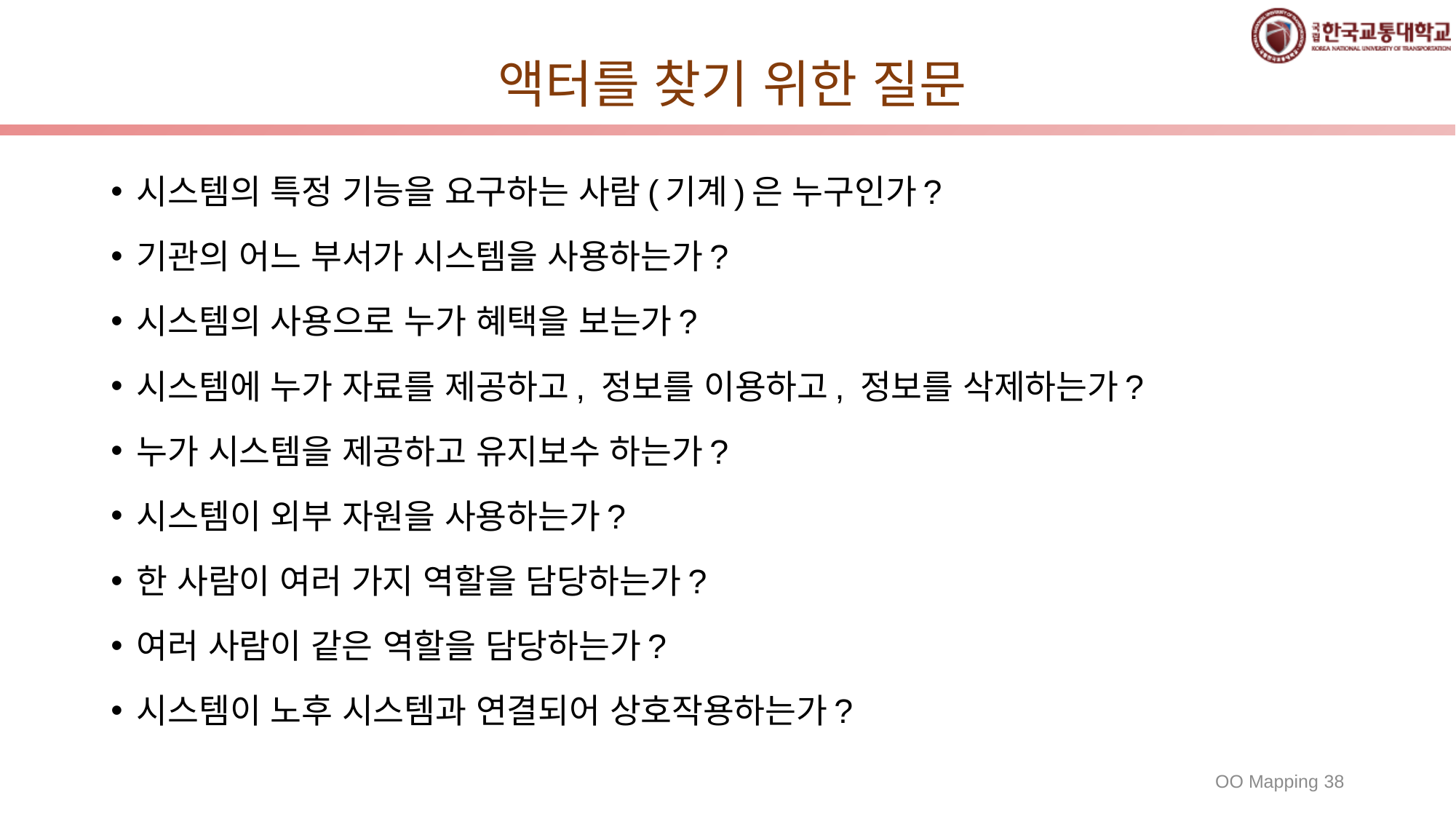

# 액터를 찾기 위한 질문
시스템의 특정 기능을 요구하는 사람(기계)은 누구인가?
기관의 어느 부서가 시스템을 사용하는가?
시스템의 사용으로 누가 혜택을 보는가?
시스템에 누가 자료를 제공하고, 정보를 이용하고, 정보를 삭제하는가?
누가 시스템을 제공하고 유지보수 하는가?
시스템이 외부 자원을 사용하는가?
한 사람이 여러 가지 역할을 담당하는가?
여러 사람이 같은 역할을 담당하는가?
시스템이 노후 시스템과 연결되어 상호작용하는가?
38